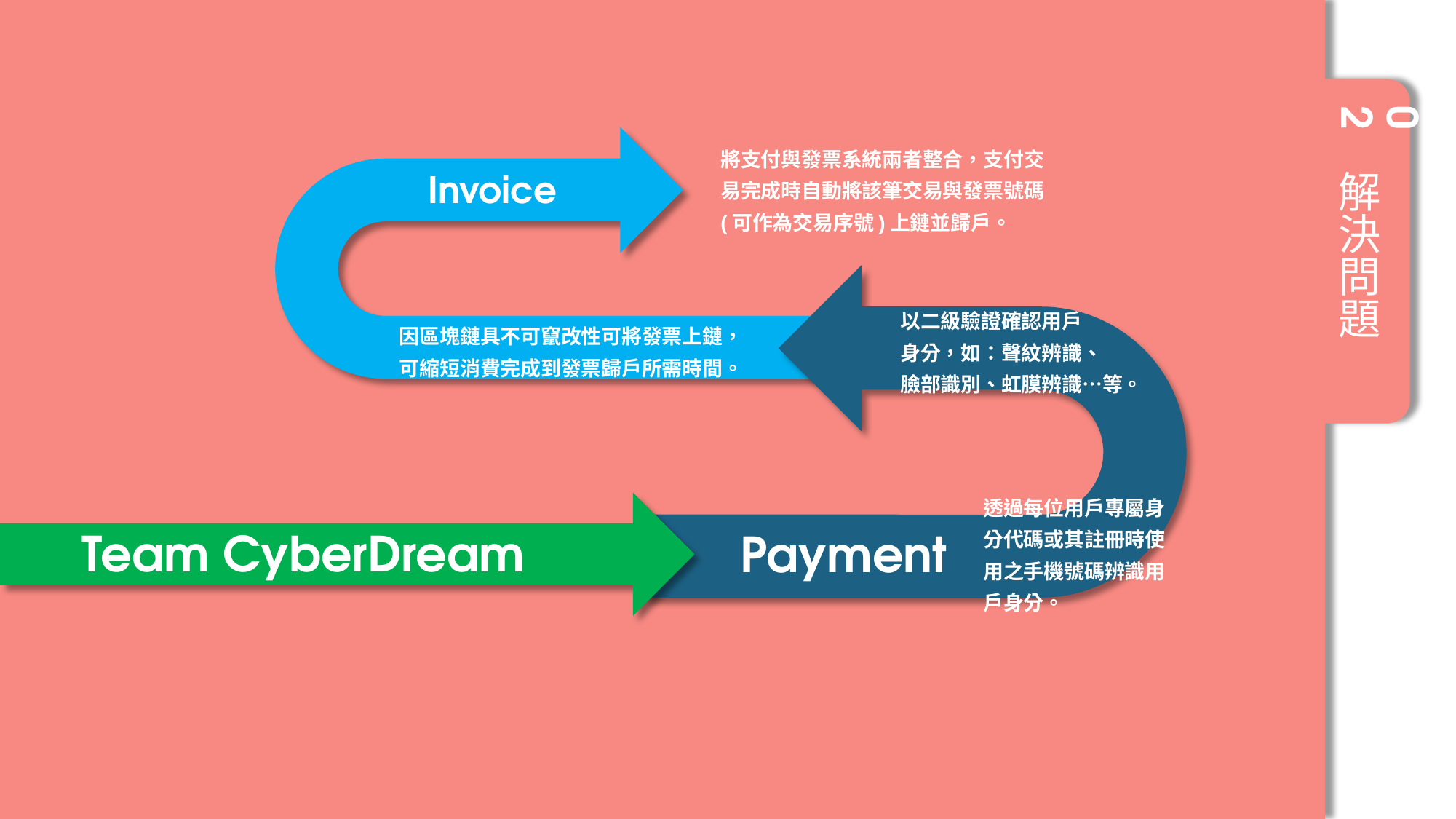

02
將支付與發票系統兩者整合，支付交易完成時自動將該筆交易與發票號碼(可作為交易序號)上鏈並歸戶。

解決問題
Invoice
以二級驗證確認用戶
身分，如：聲紋辨識、
臉部識別、虹膜辨識…等。
因區塊鏈具不可竄改性可將發票上鏈，可縮短消費完成到發票歸戶所需時間。
透過每位用戶專屬身分代碼或其註冊時使用之手機號碼辨識用戶身分。

Team CyberDream
Payment